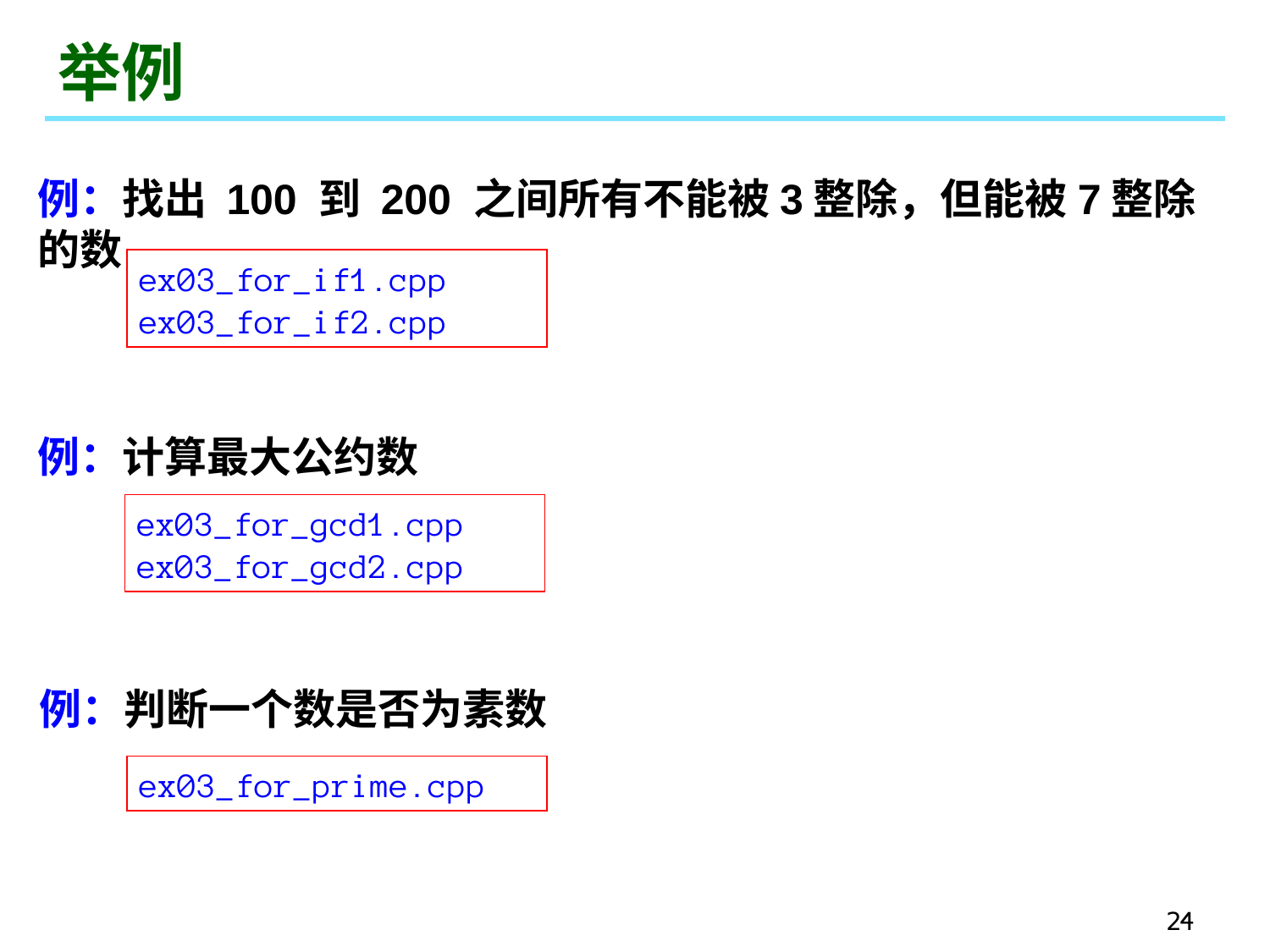

# 举例
例：找出 100 到 200 之间所有不能被3整除，但能被7整除的数
ex03_for_if1.cpp
ex03_for_if2.cpp
例：计算最大公约数
ex03_for_gcd1.cpp
ex03_for_gcd2.cpp
例：判断一个数是否为素数
ex03_for_prime.cpp
24